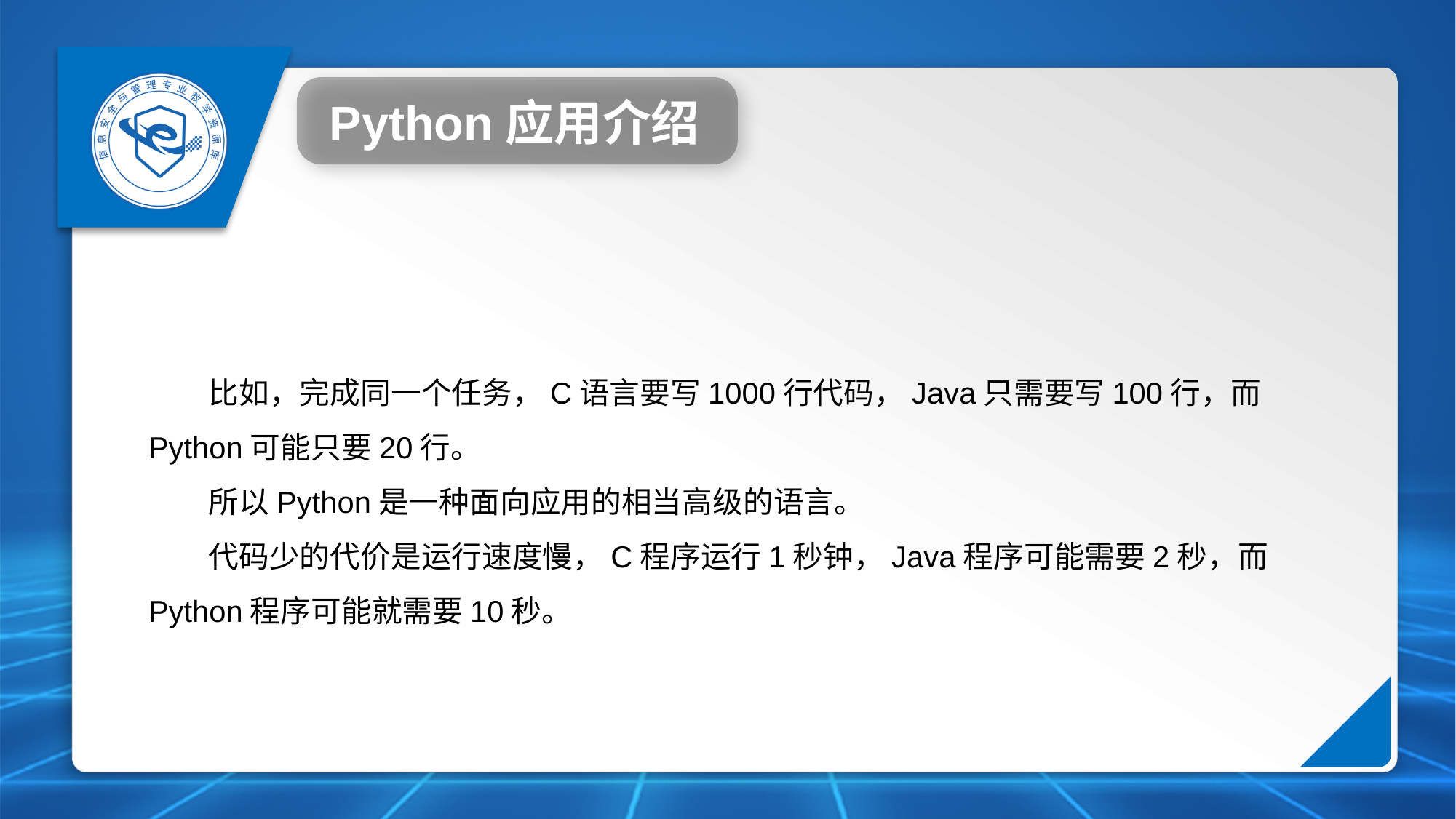

Python应用介绍
比如，完成同一个任务，C语言要写1000行代码，Java只需要写100行，而Python可能只要20行。
所以Python是一种面向应用的相当高级的语言。
代码少的代价是运行速度慢，C程序运行1秒钟，Java程序可能需要2秒，而Python程序可能就需要10秒。